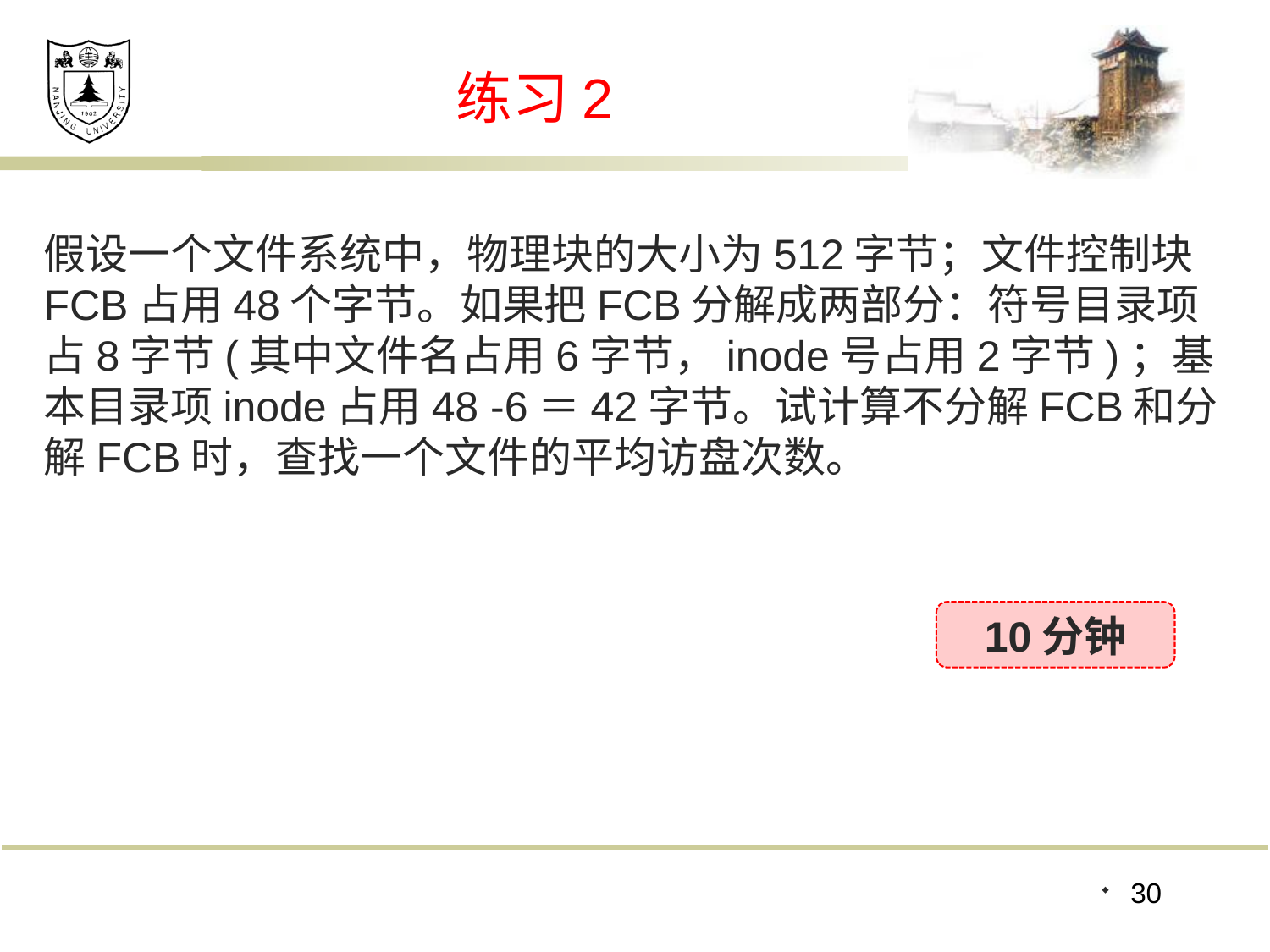

# 练习2
假设一个文件系统中，物理块的大小为512字节；文件控制块FCB占用48个字节。如果把FCB分解成两部分：符号目录项占8字节(其中文件名占用6字节，inode号占用2字节)；基本目录项inode占用48 -6＝42字节。试计算不分解FCB和分解FCB时，查找一个文件的平均访盘次数。
10分钟
30